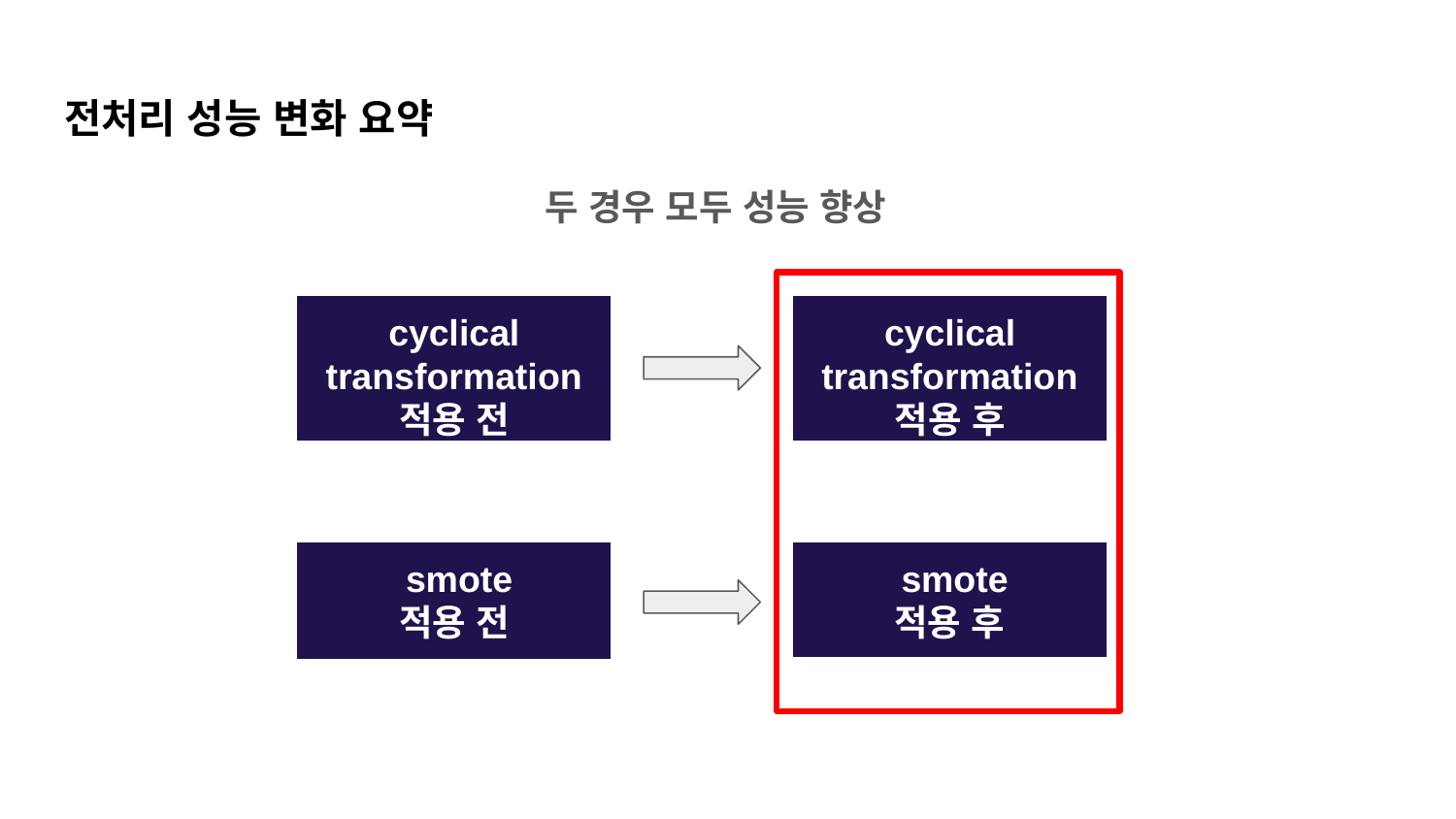

# 전처리 성능 변화 요약
두 경우 모두 성능 향상

cyclical transformation 적용 전
cyclical transformation 적용 후

 smote
적용 전
 smote
적용 후